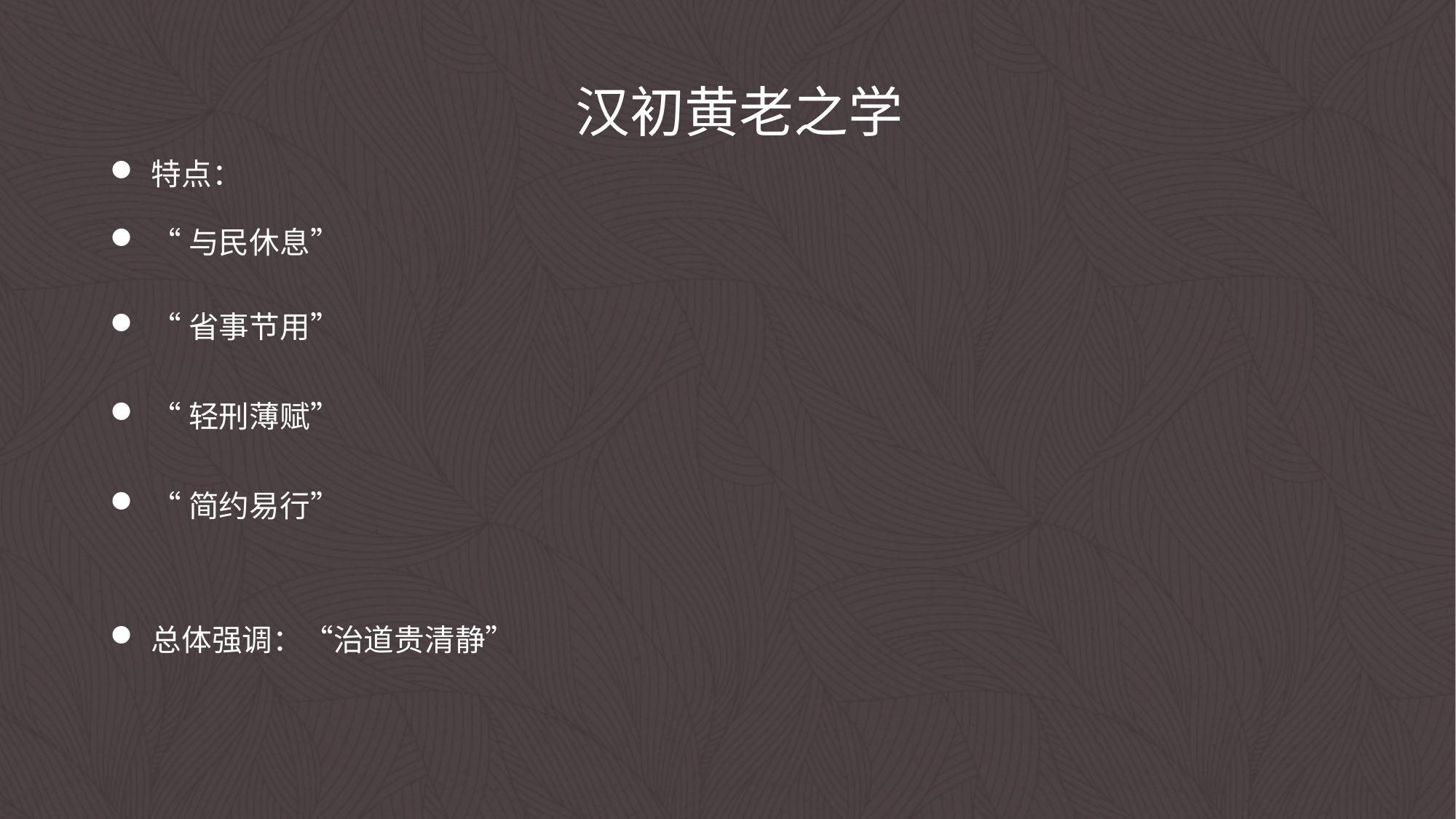

汉初黄老之学
特点：
“与民休息”
“省事节用”
“轻刑薄赋”
“简约易行”
总体强调：“治道贵清静”